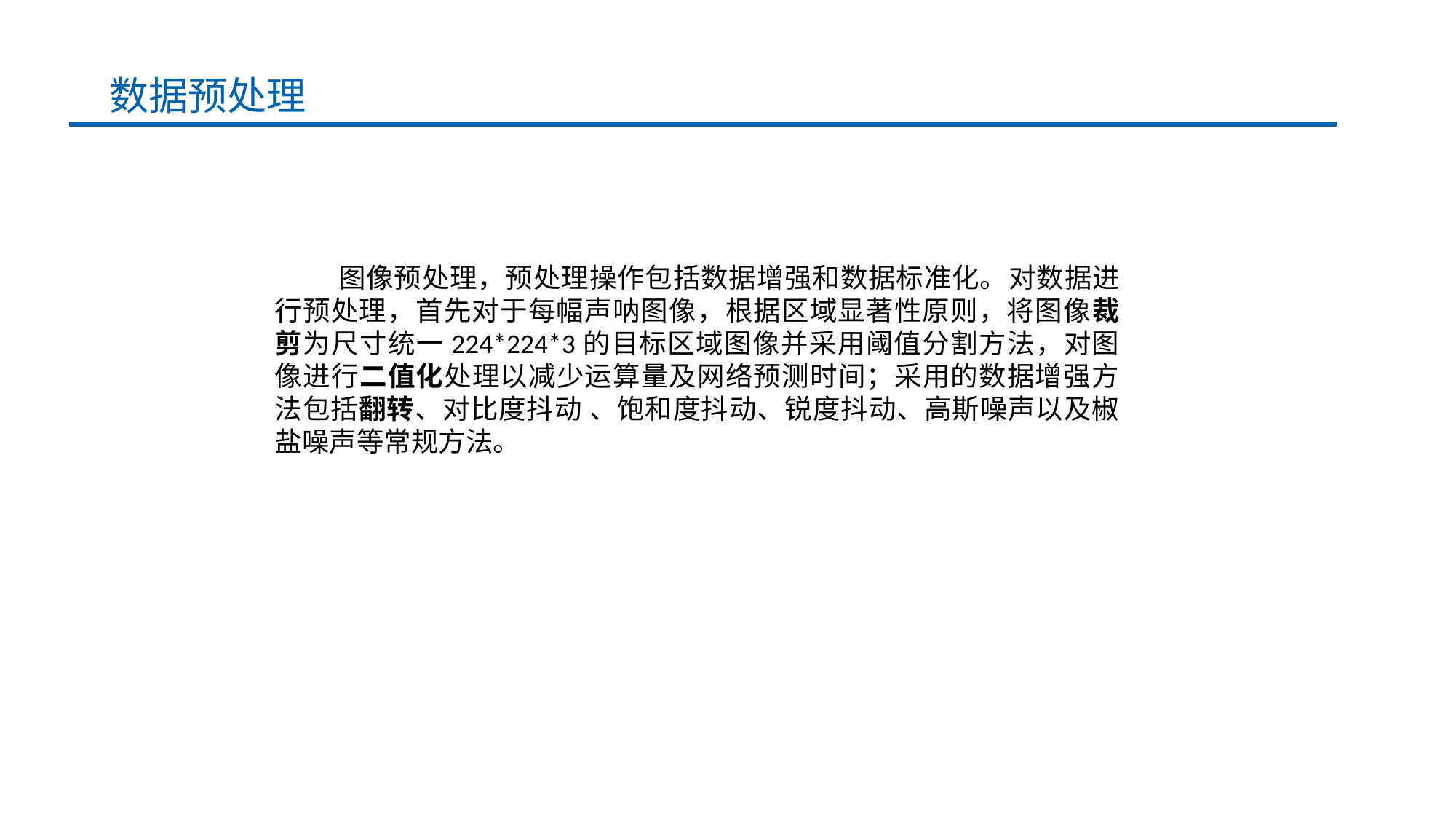

数据预处理
  图像预处理，预处理操作包括数据增强和数据标准化。对数据进行预处理，首先对于每幅声呐图像，根据区域显著性原则，将图像裁剪为尺寸统一224*224*3的目标区域图像并采用阈值分割方法，对图像进行二值化处理以减少运算量及网络预测时间；采用的数据增强方法包括翻转、对比度抖动 、饱和度抖动、锐度抖动、高斯噪声以及椒盐噪声等常规方法。